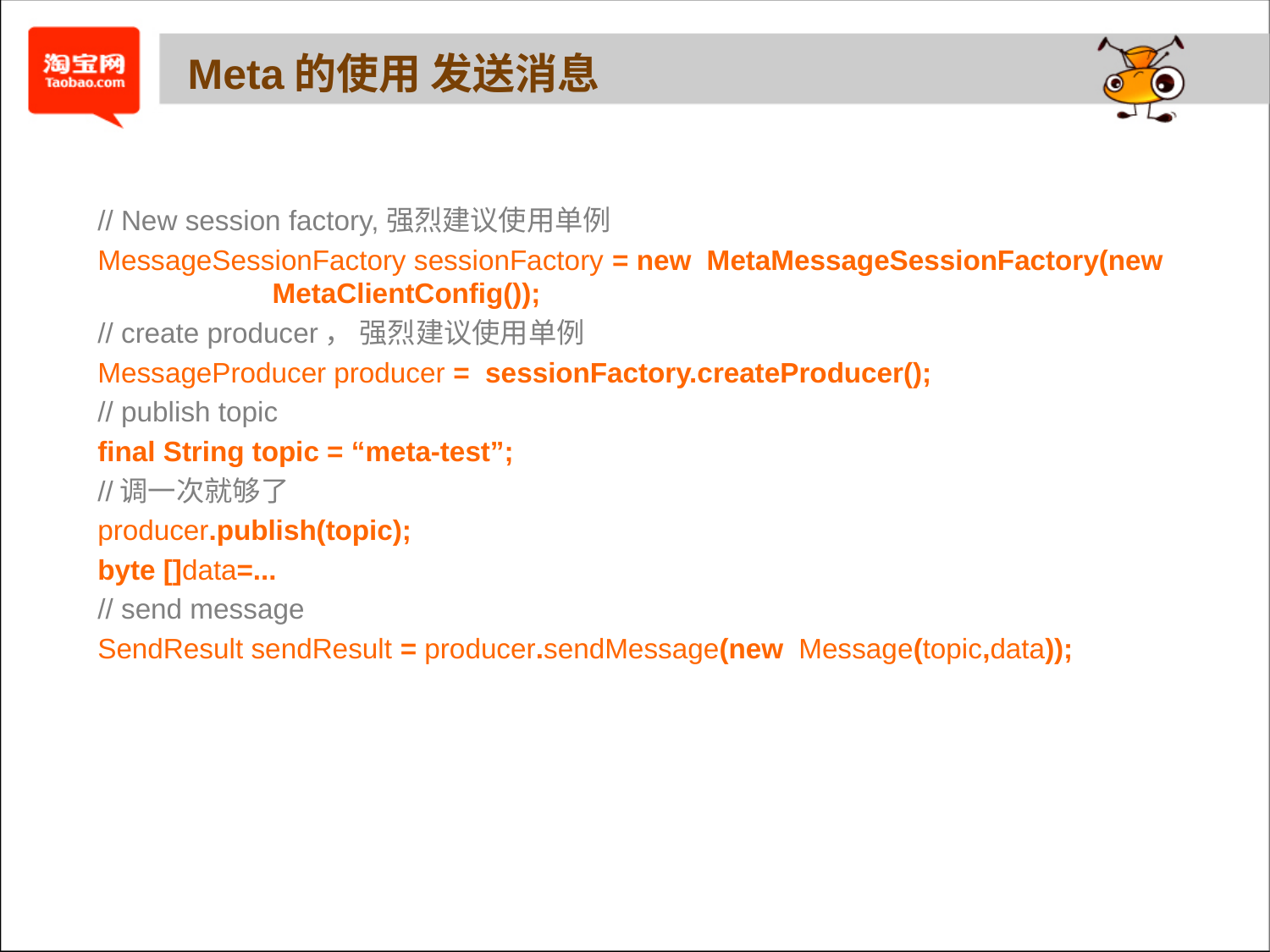

# Meta的使用 发送消息
// New session factory,强烈建议使用单例
MessageSessionFactory sessionFactory = new  MetaMessageSessionFactory(new 	MetaClientConfig());
// create producer， 强烈建议使用单例
MessageProducer producer =  sessionFactory.createProducer();
// publish topic
final String topic = “meta-test”;
//调一次就够了
producer.publish(topic);
byte []data=...
// send message
SendResult sendResult = producer.sendMessage(new  Message(topic,data));